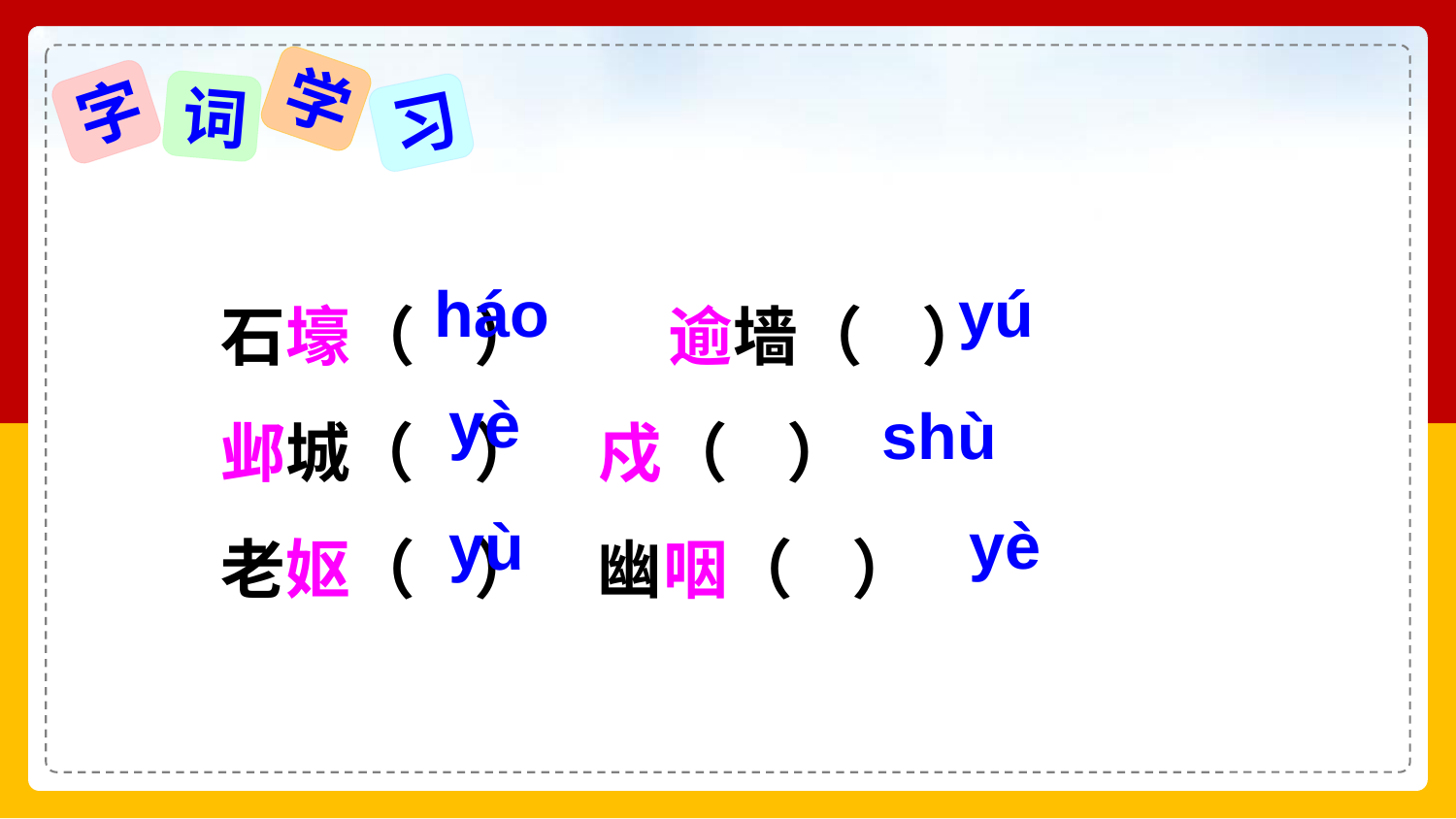

学
字
词
习
石壕（    ）　　逾墙（    ）
邺城（    ）    戍（    ）
老妪（    ）    幽咽（    ）
háo
yú
yè
shù
yè
yù